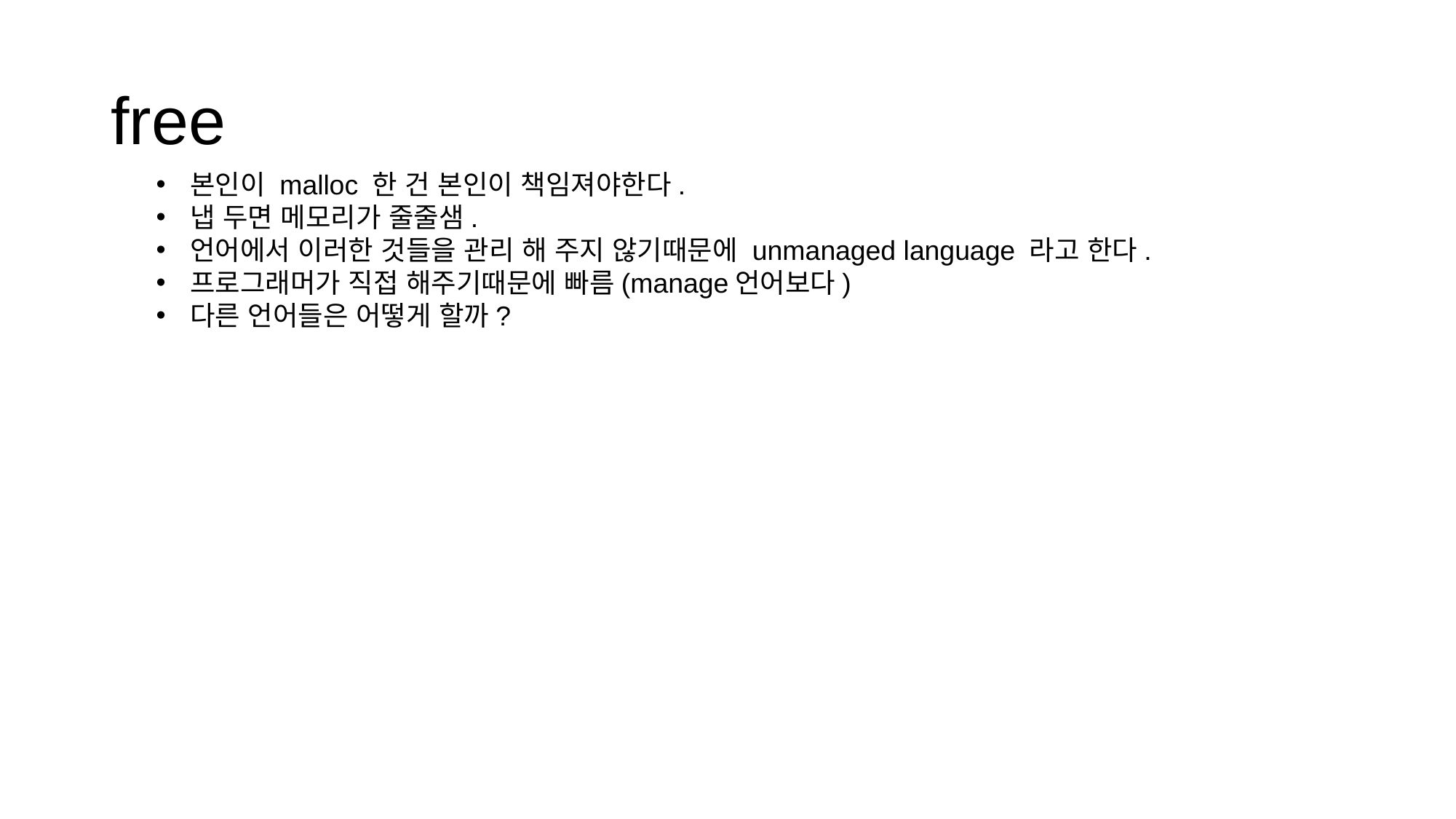

# free
본인이 malloc 한 건 본인이 책임져야한다.
냅 두면 메모리가 줄줄샘.
언어에서 이러한 것들을 관리 해 주지 않기때문에 unmanaged language 라고 한다.
프로그래머가 직접 해주기때문에 빠름(manage언어보다)
다른 언어들은 어떻게 할까?